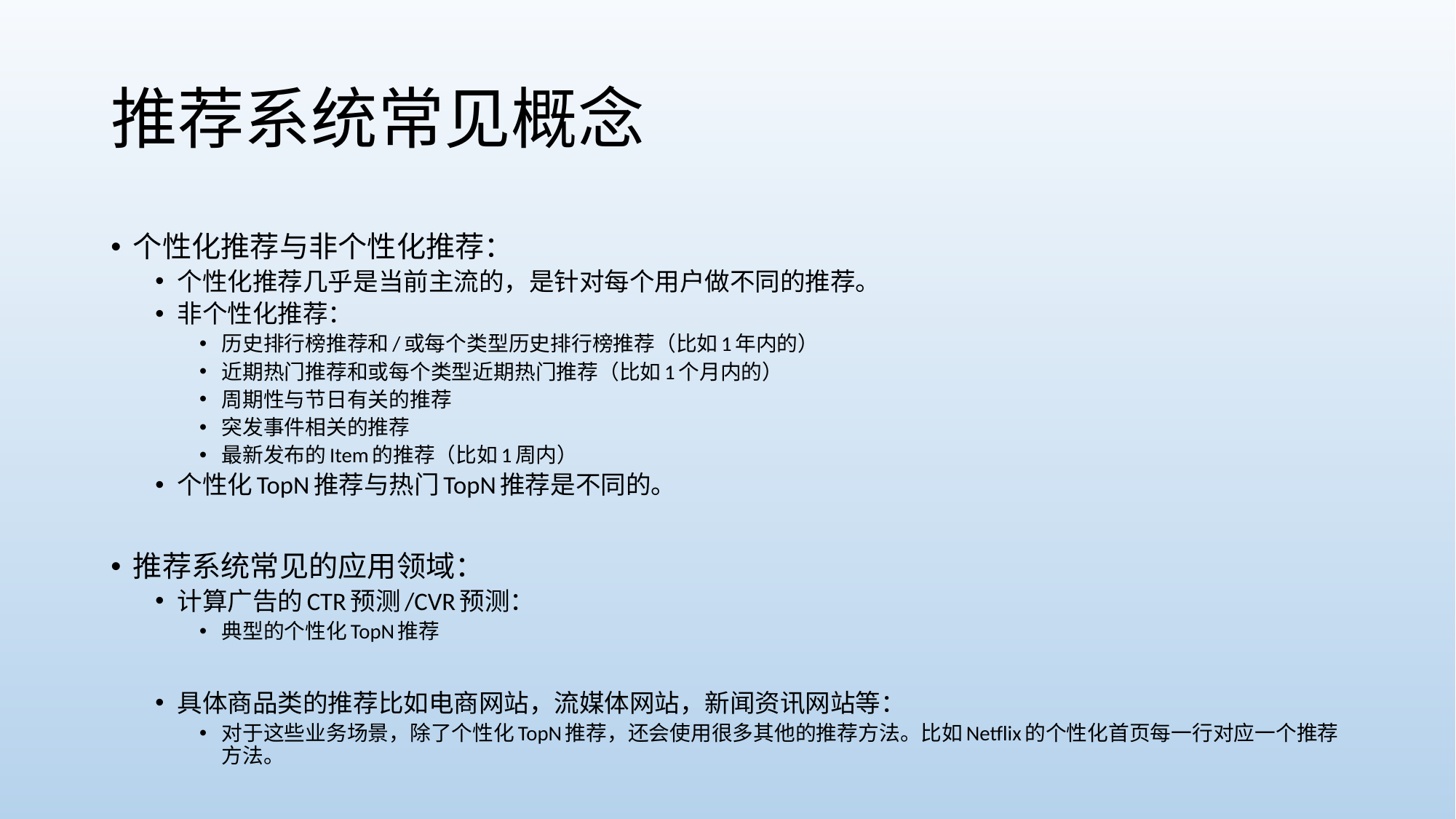

# 推荐系统常见概念
个性化推荐与非个性化推荐：
个性化推荐几乎是当前主流的，是针对每个用户做不同的推荐。
非个性化推荐：
历史排行榜推荐和/或每个类型历史排行榜推荐（比如1年内的）
近期热门推荐和或每个类型近期热门推荐（比如1个月内的）
周期性与节日有关的推荐
突发事件相关的推荐
最新发布的Item的推荐（比如1周内）
个性化TopN推荐与热门TopN推荐是不同的。

推荐系统常见的应用领域：
计算广告的CTR预测/CVR预测：
典型的个性化TopN推荐

具体商品类的推荐比如电商网站，流媒体网站，新闻资讯网站等：
对于这些业务场景，除了个性化TopN推荐，还会使用很多其他的推荐方法。比如Netflix的个性化首页每一行对应一个推荐方法。